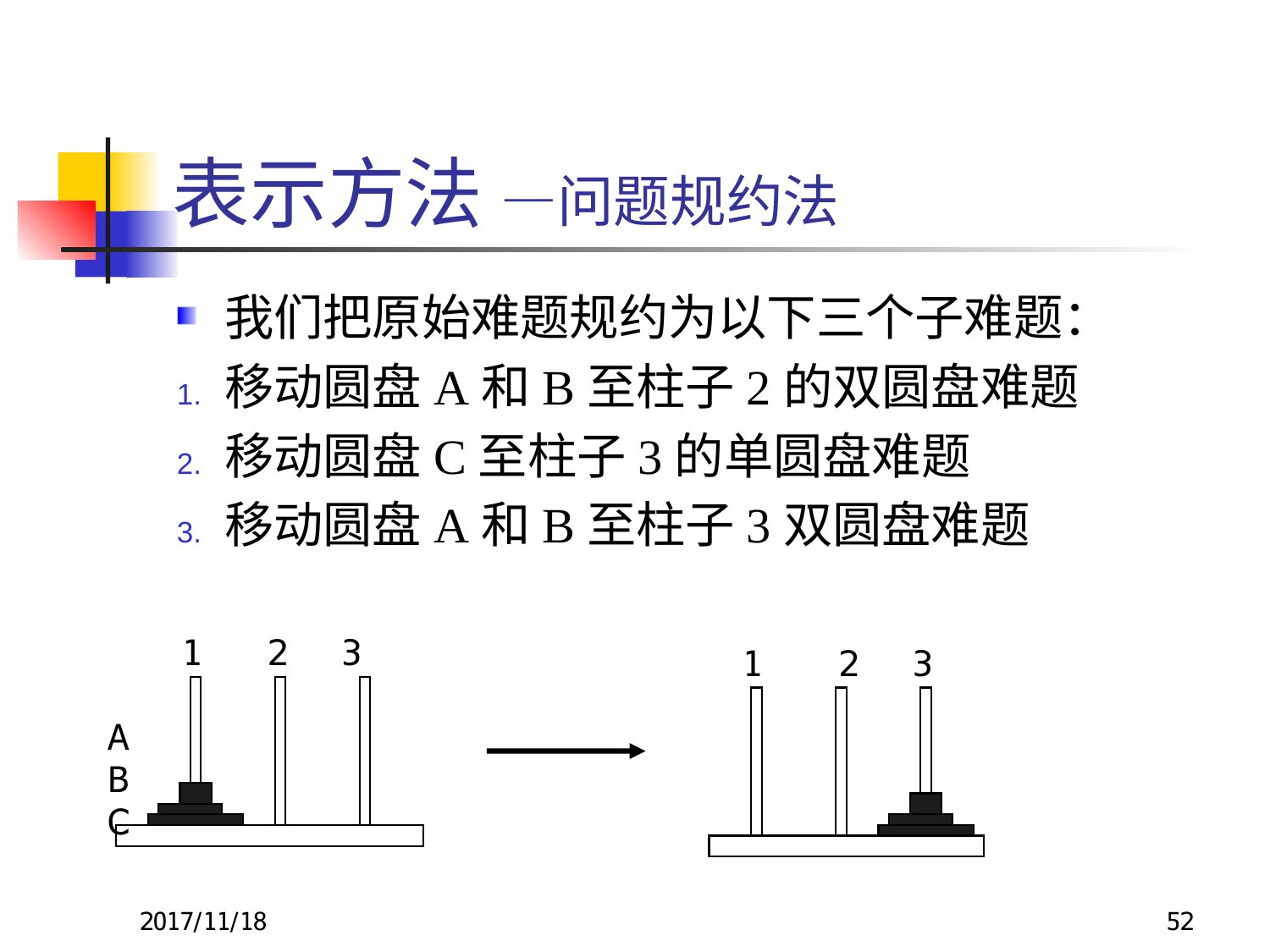

# 表示方法 —问题规约法
我们把原始难题规约为以下三个子难题：
移动圆盘A和B至柱子2的双圆盘难题
移动圆盘C至柱子3的单圆盘难题
移动圆盘A和B至柱子3双圆盘难题

  1      2     3
1       2     3

ABC

2017/11/18
52